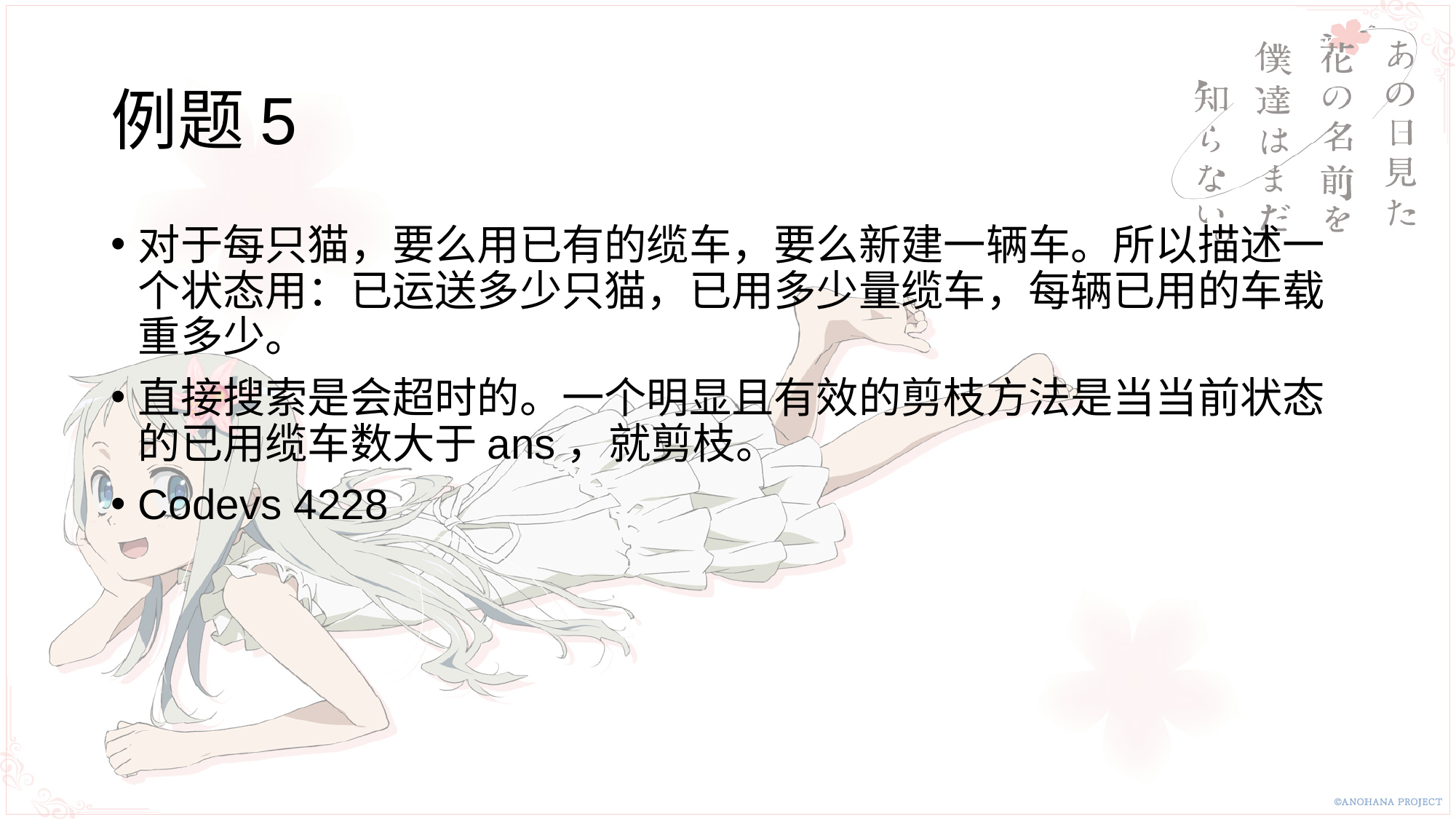

# 例题5
对于每只猫，要么用已有的缆车，要么新建一辆车。所以描述一个状态用：已运送多少只猫，已用多少量缆车，每辆已用的车载重多少。
直接搜索是会超时的。一个明显且有效的剪枝方法是当当前状态的已用缆车数大于ans，就剪枝。
Codevs 4228